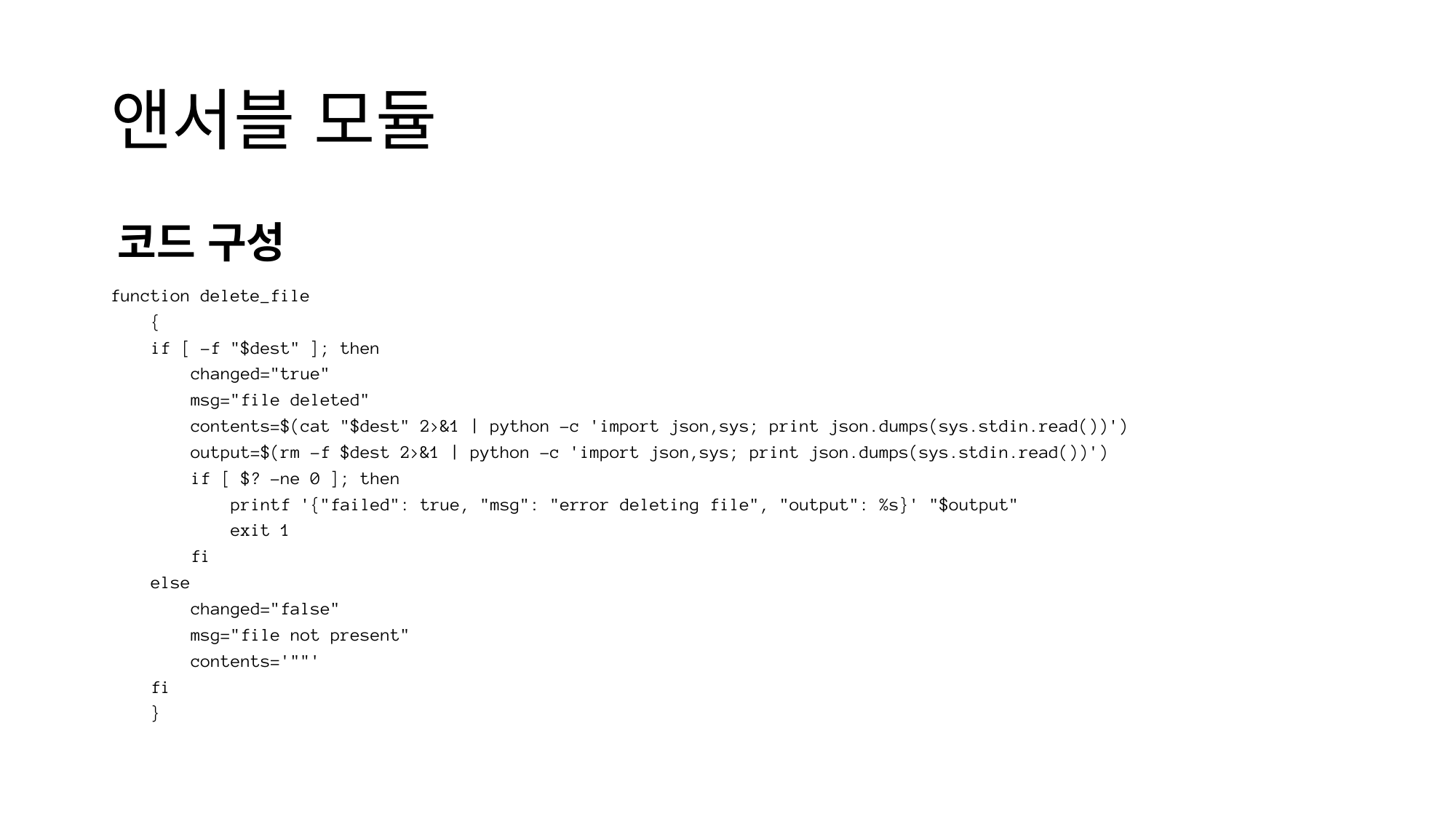

# 앤서블 모듈
코드 구성
function delete_file
    {
    if [ -f "$dest" ]; then
        changed="true"
        msg="file deleted"
        contents=$(cat "$dest" 2>&1 | python -c 'import json,sys; print json.dumps(sys.stdin.read())')
        output=$(rm -f $dest 2>&1 | python -c 'import json,sys; print json.dumps(sys.stdin.read())')
        if [ $? -ne 0 ]; then
            printf '{"failed": true, "msg": "error deleting file", "output": %s}' "$output"
            exit 1
        fi
    else
        changed="false"
        msg="file not present"
        contents='""'
    fi
    }